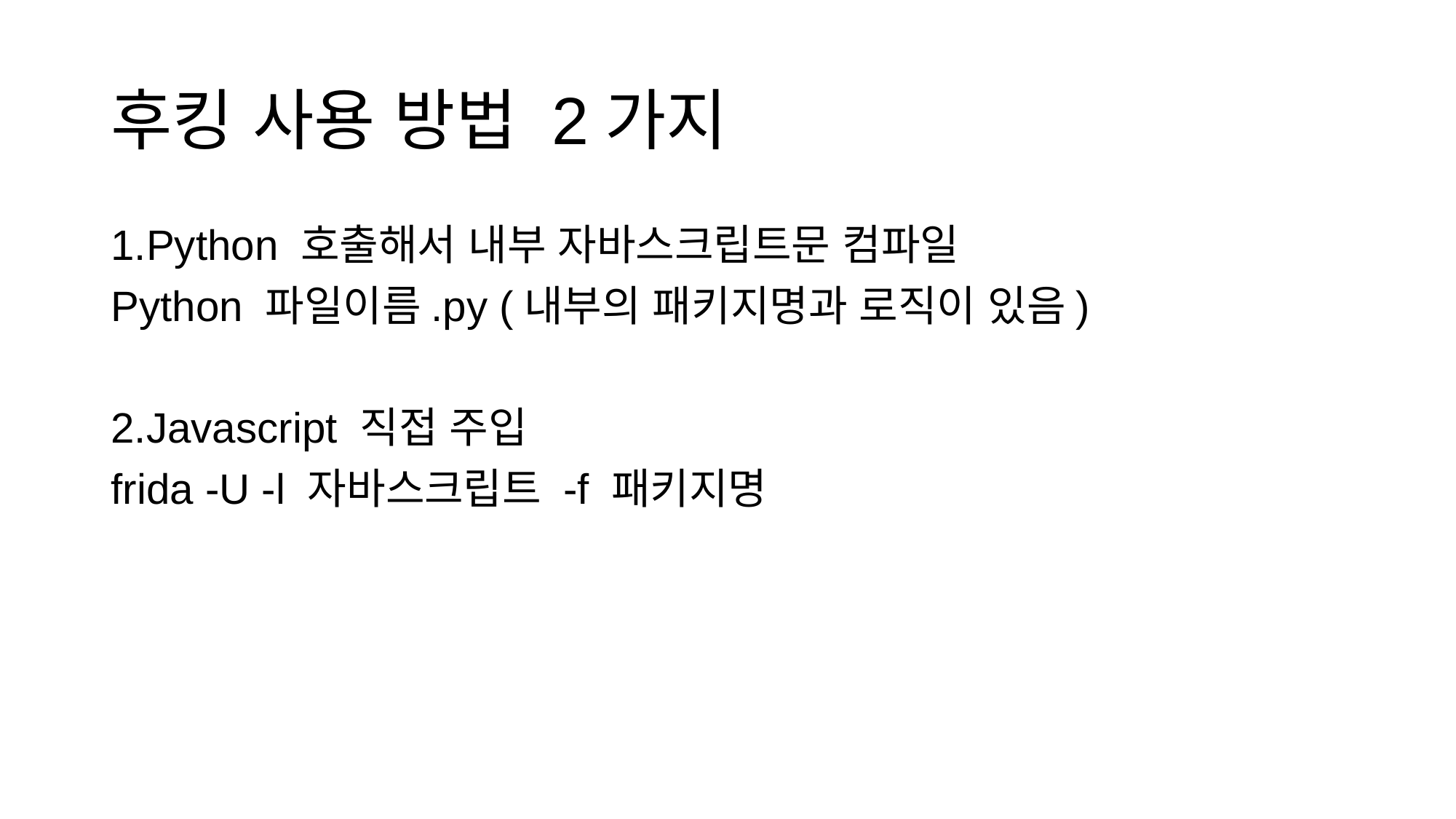

# 후킹 사용 방법 2가지
1.Python 호출해서 내부 자바스크립트문 컴파일
Python 파일이름.py (내부의 패키지명과 로직이 있음)

2.Javascript 직접 주입
frida -U -l 자바스크립트 -f 패키지명